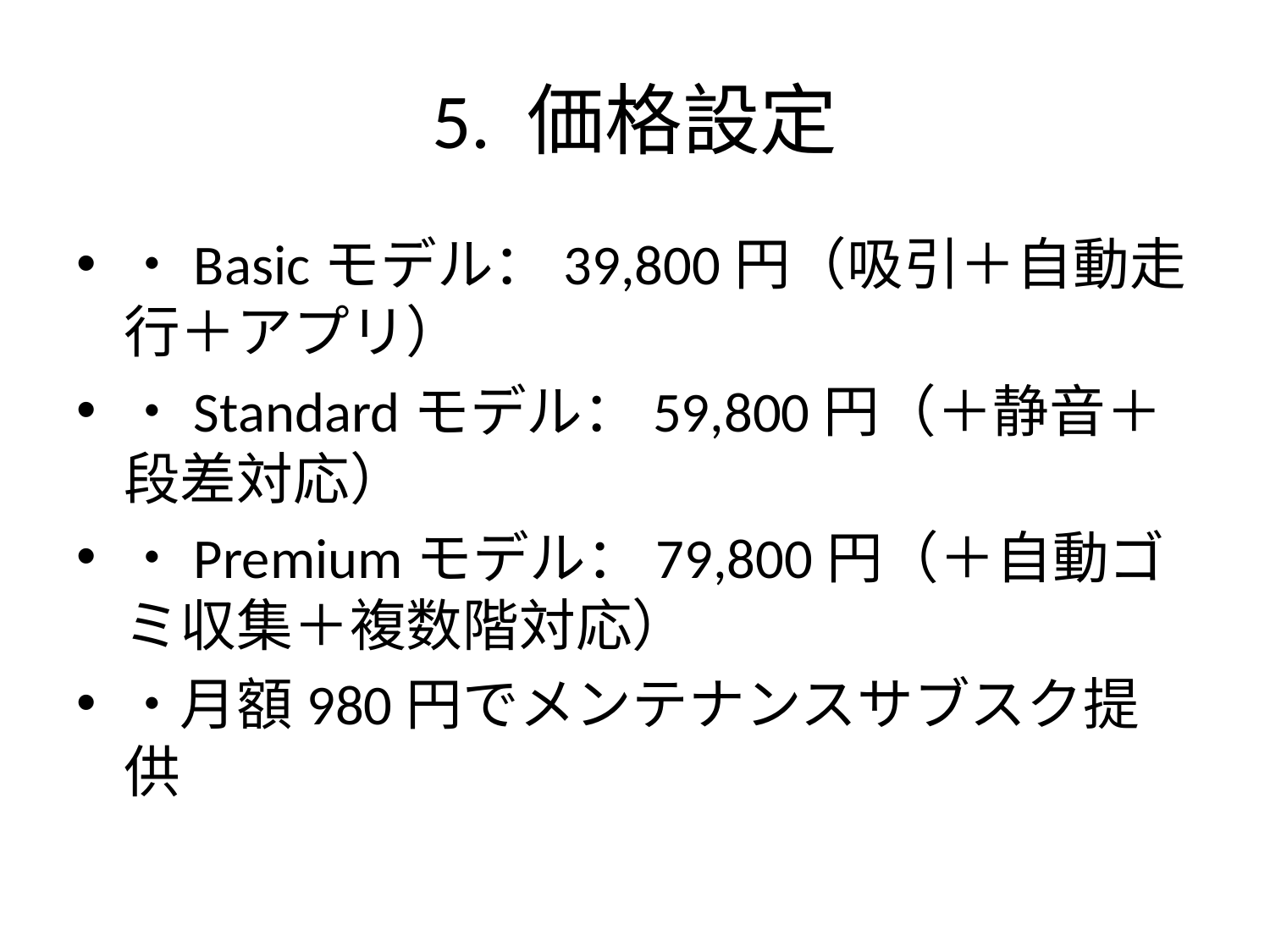

# 5. 価格設定
・Basicモデル：39,800円（吸引＋自動走行＋アプリ）
・Standardモデル：59,800円（＋静音＋段差対応）
・Premiumモデル：79,800円（＋自動ゴミ収集＋複数階対応）
・月額980円でメンテナンスサブスク提供